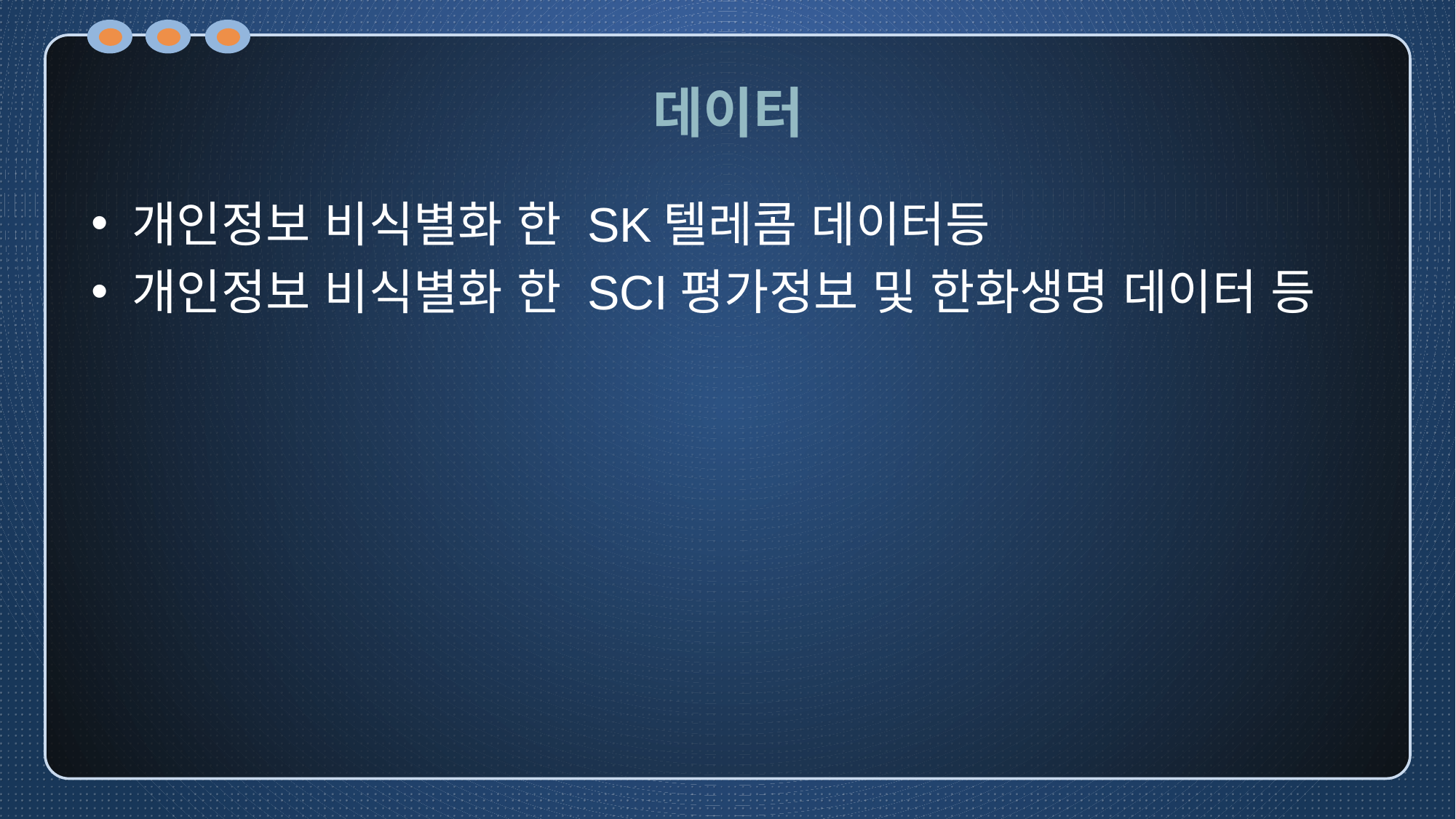

# 데이터
개인정보 비식별화 한 SK텔레콤 데이터등
개인정보 비식별화 한 SCI평가정보 및 한화생명 데이터 등